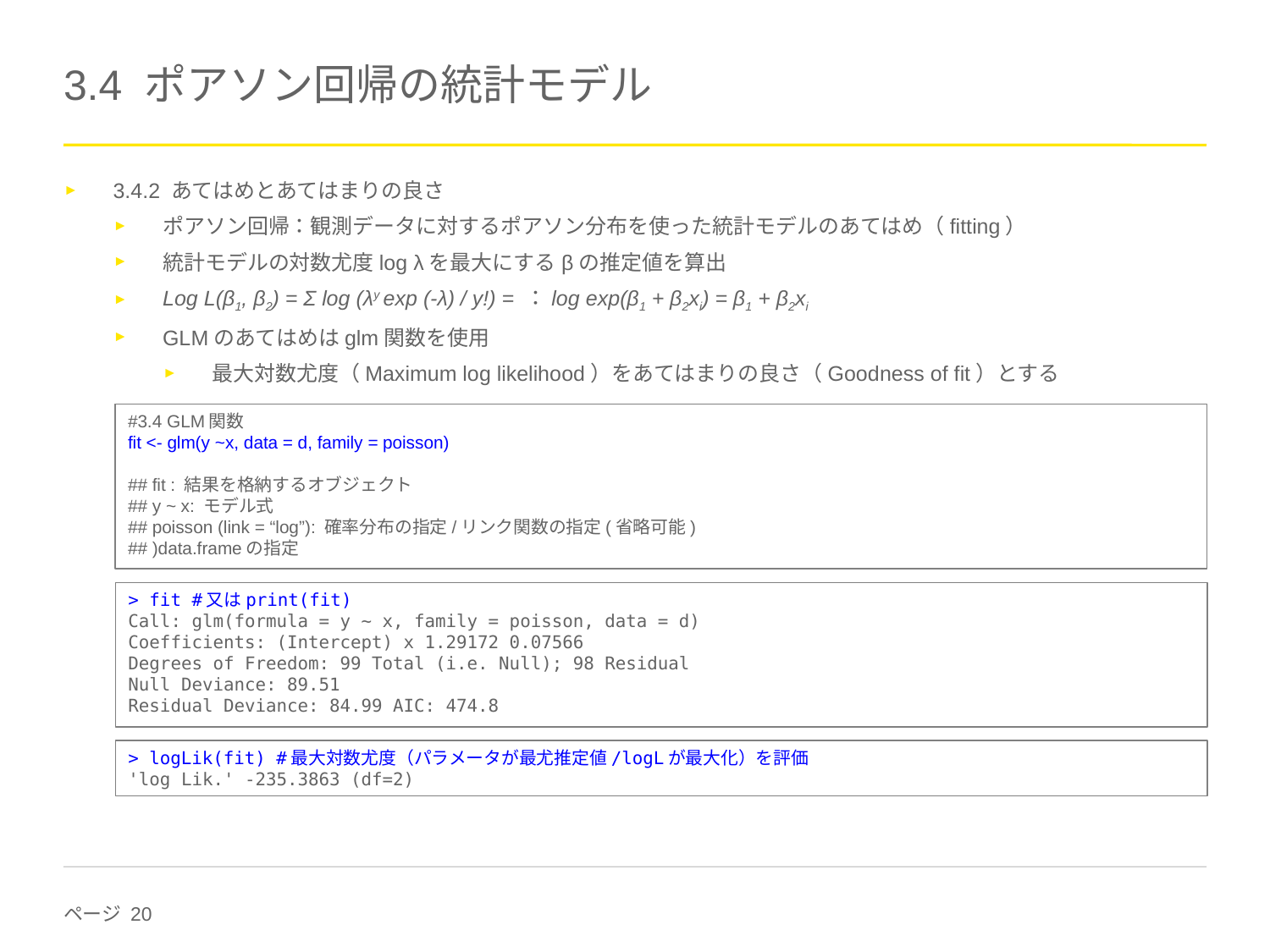

# 3.4 ポアソン回帰の統計モデル
3.4.2 あてはめとあてはまりの良さ
ポアソン回帰：観測データに対するポアソン分布を使った統計モデルのあてはめ（fitting）
統計モデルの対数尤度log λを最大にするβの推定値を算出
Log L(β1, β2) = Σ log (λy exp (-λ) / y!) = ：log exp(β1 + β2xi) = β1 + β2xi
GLMのあてはめはglm関数を使用
最大対数尤度（Maximum log likelihood）をあてはまりの良さ（Goodness of fit）とする

#3.4 GLM関数
fit <- glm(y ~x, data = d, family = poisson)

## fit : 結果を格納するオブジェクト
## y ~ x: モデル式
## poisson (link = “log”): 確率分布の指定/リンク関数の指定(省略可能)
## )data.frameの指定
> fit #又はprint(fit)
Call: glm(formula = y ~ x, family = poisson, data = d)
Coefficients: (Intercept) x 1.29172 0.07566
Degrees of Freedom: 99 Total (i.e. Null); 98 Residual
Null Deviance: 89.51
Residual Deviance: 84.99 AIC: 474.8

> logLik(fit) #最大対数尤度（パラメータが最尤推定値/logLが最大化）を評価
'log Lik.' -235.3863 (df=2)